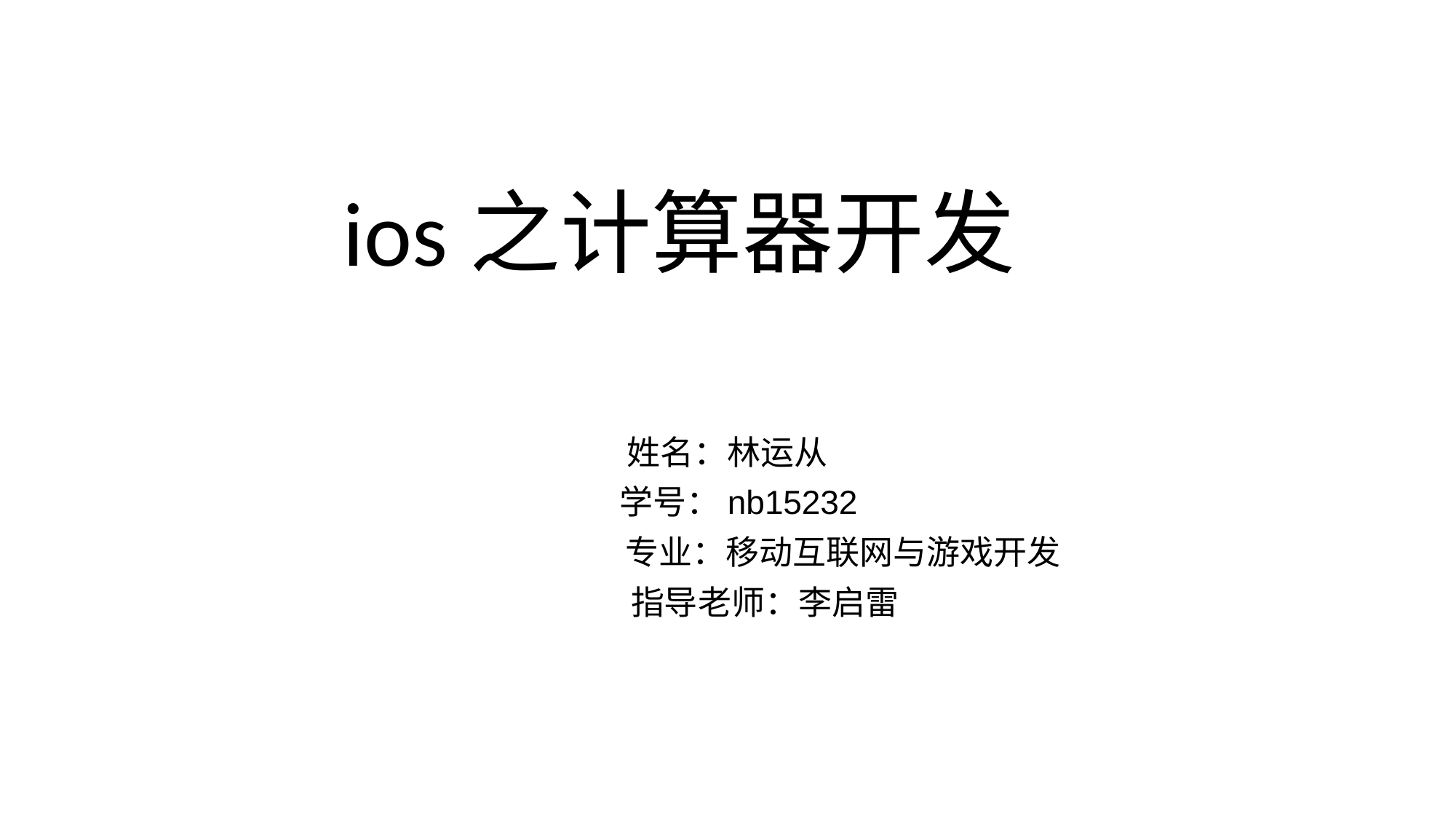

# ios之计算器开发
姓名：林运从
  学号：nb15232
                              专业：移动互联网与游戏开发
         指导老师：李启雷